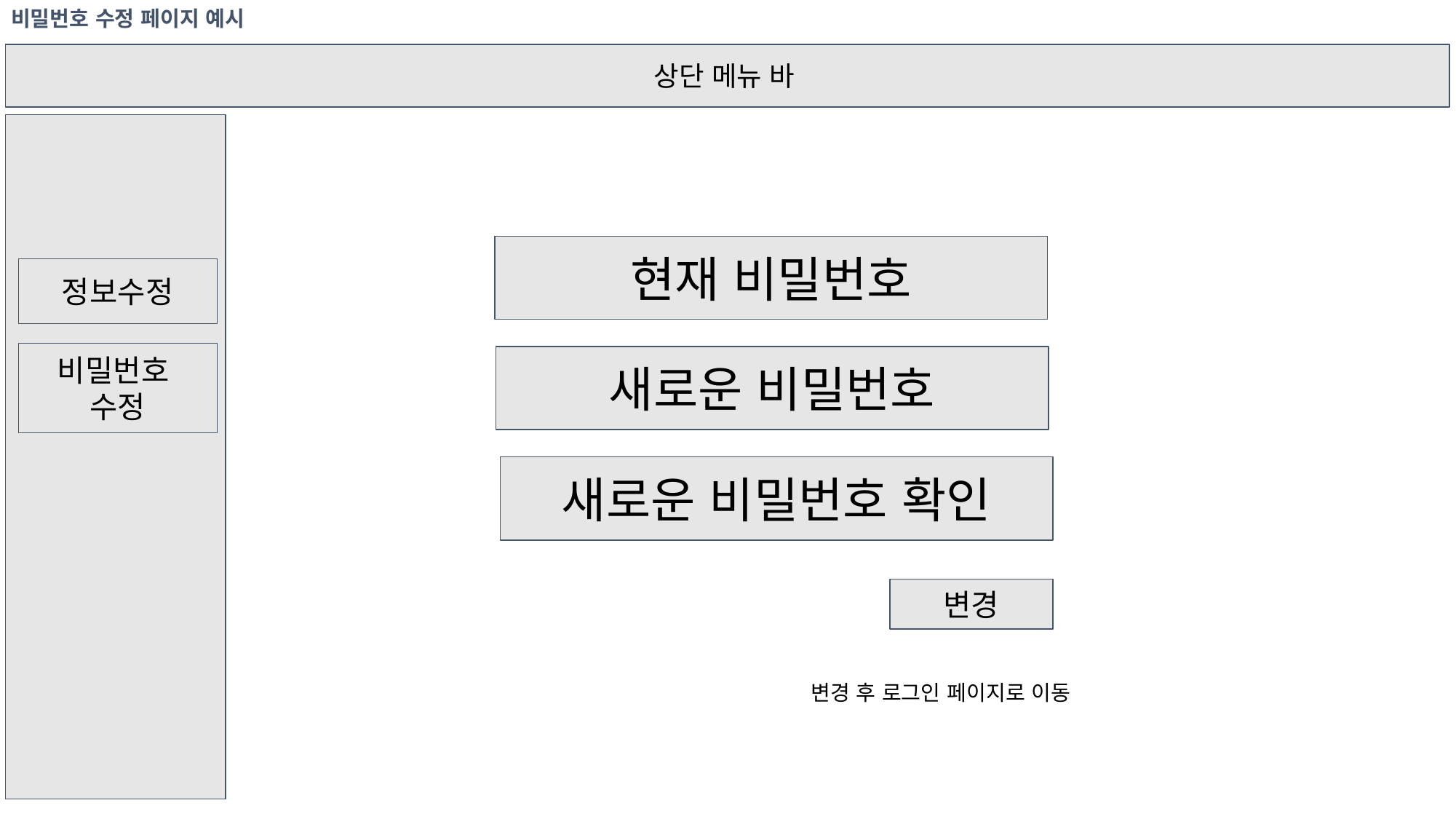

비밀번호 수정 페이지 예시
상단 메뉴 바

정보수정
비밀번호
수정
현재 비밀번호
새로운 비밀번호
새로운 비밀번호 확인
변경
변경 후 로그인 페이지로 이동